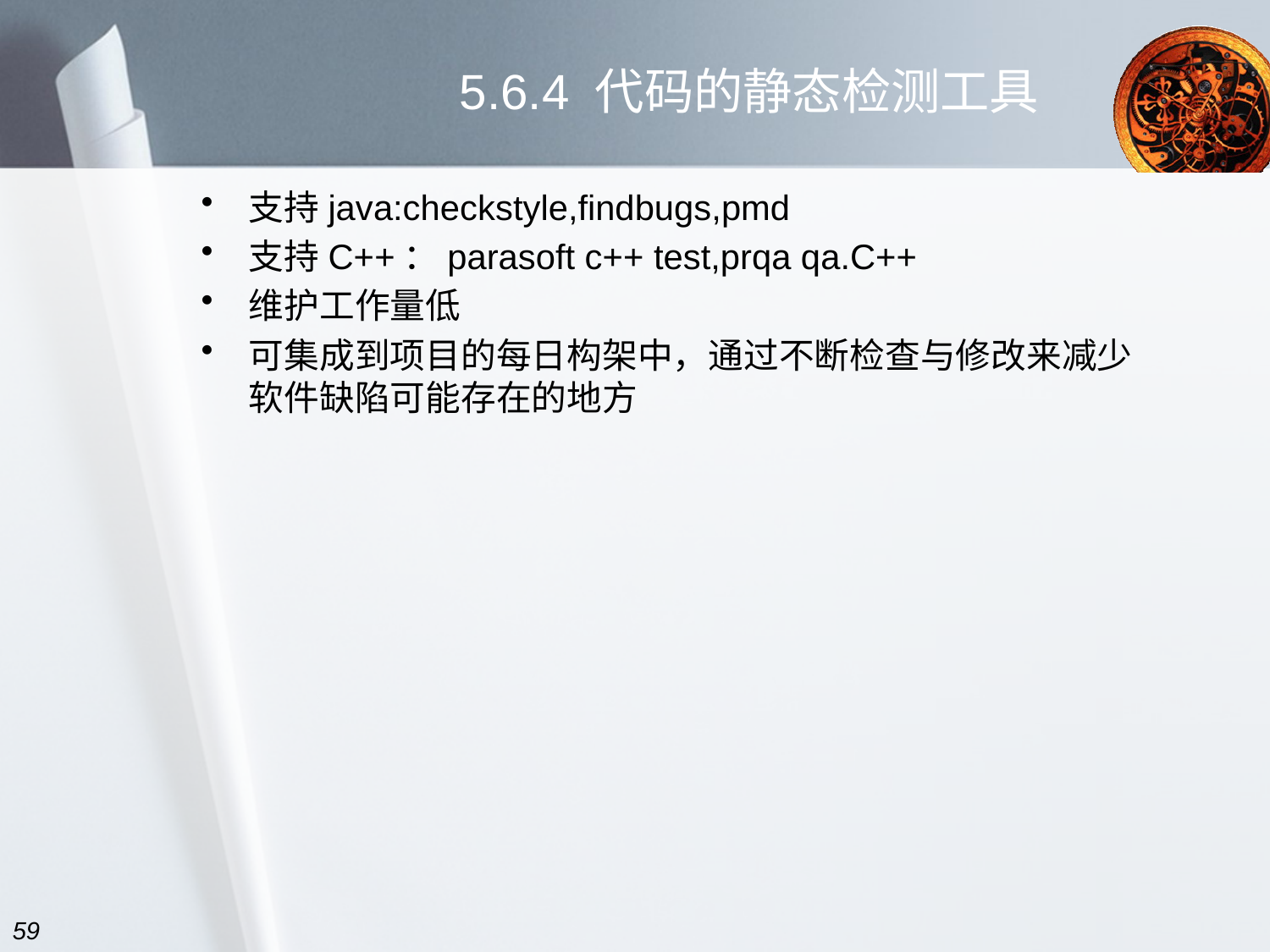

# 5.6.4 代码的静态检测工具
支持java:checkstyle,findbugs,pmd
支持C++：parasoft c++ test,prqa qa.C++
维护工作量低
可集成到项目的每日构架中，通过不断检查与修改来减少软件缺陷可能存在的地方

59